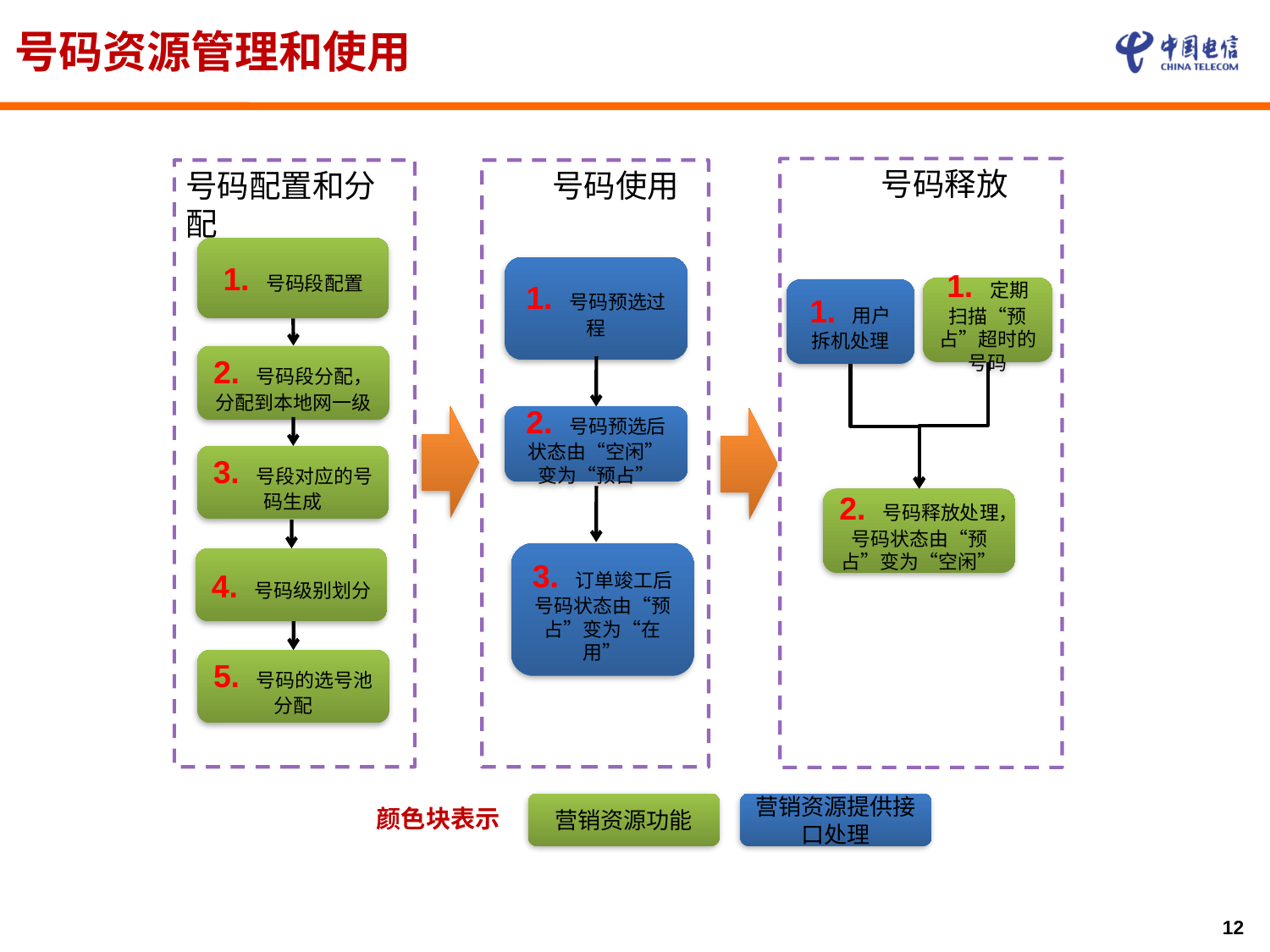

# 号码资源管理和使用

号码释放

号码配置和分配

号码使用
1. 号码段配置
1. 号码预选过程
1. 定期扫描“预占”超时的号码
1. 用户拆机处理
2. 号码段分配，分配到本地网一级
2. 号码预选后状态由“空闲”变为“预占”

3. 号段对应的号码生成
2. 号码释放处理，
号码状态由“预占”变为“空闲”
3. 订单竣工后号码状态由“预占”变为“在用”
4. 号码级别划分
5. 号码的选号池分配
营销资源功能
营销资源提供接口处理
颜色块表示
12